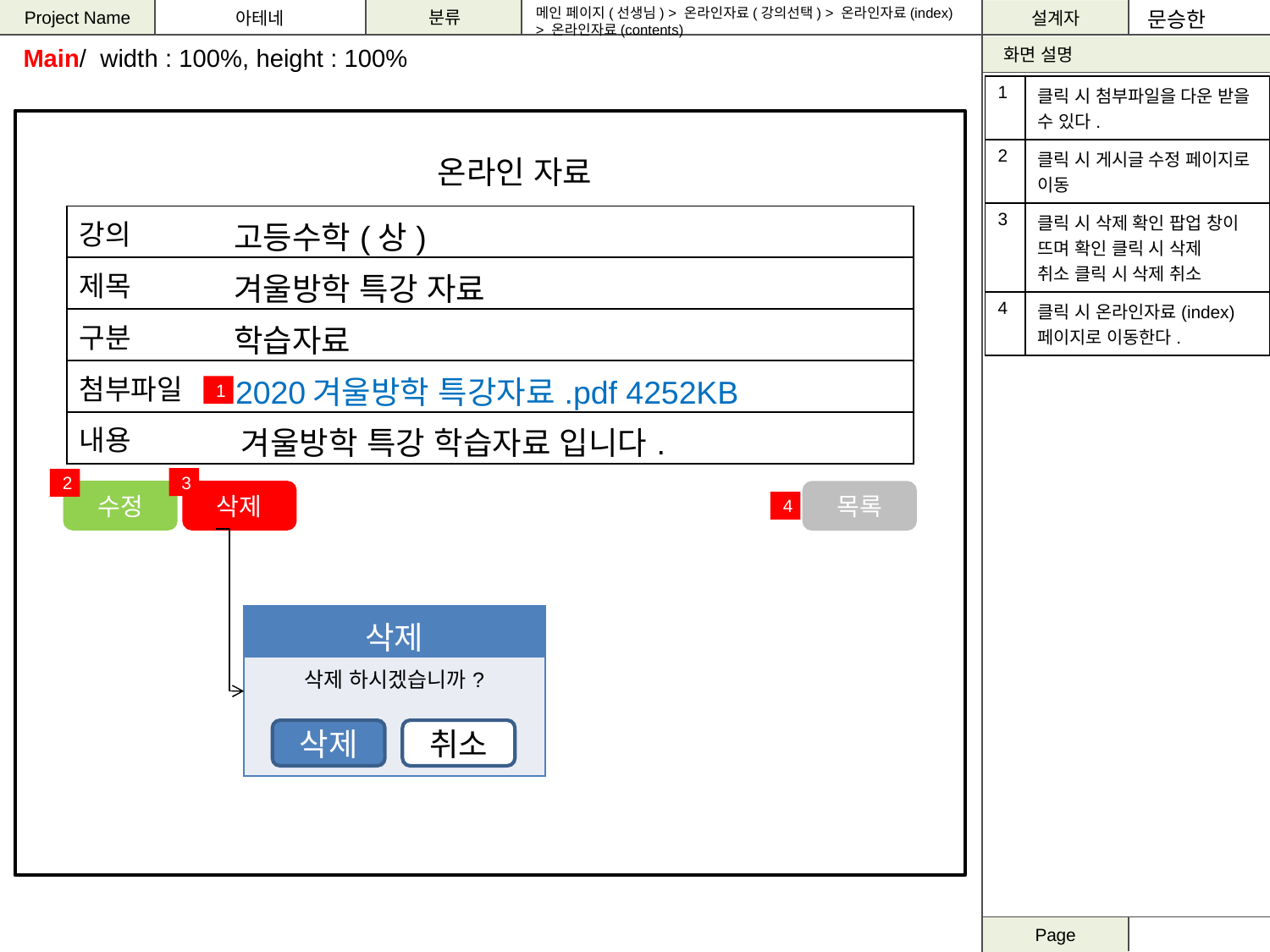

메인 페이지(선생님) > 온라인자료(강의선택) > 온라인자료(index)
> 온라인자료(contents)
문승한
Main/  width : 100%, height : 100%
| 1 | 클릭 시 첨부파일을 다운 받을 수 있다. |
| --- | --- |
| 2 | 클릭 시 게시글 수정 페이지로 이동 |
| 3 | 클릭 시 삭제 확인 팝업 창이 뜨며 확인 클릭 시 삭제 취소 클릭 시 삭제 취소 |
| 4 | 클릭 시 온라인자료(index) 페이지로 이동한다. |

온라인 자료
| 강의 | 고등수학(상) |
| --- | --- |
| 제목 | 겨울방학 특강 자료 |
| 구분 | 학습자료 |
| 첨부파일 | 2020겨울방학 특강자료.pdf 4252KB |
| 내용 | 겨울방학 특강 학습자료 입니다. |
1
3
2
삭제
수정
목록
4
| 삭제 |
| --- |
| 삭제 하시겠습니까? |
삭제
취소